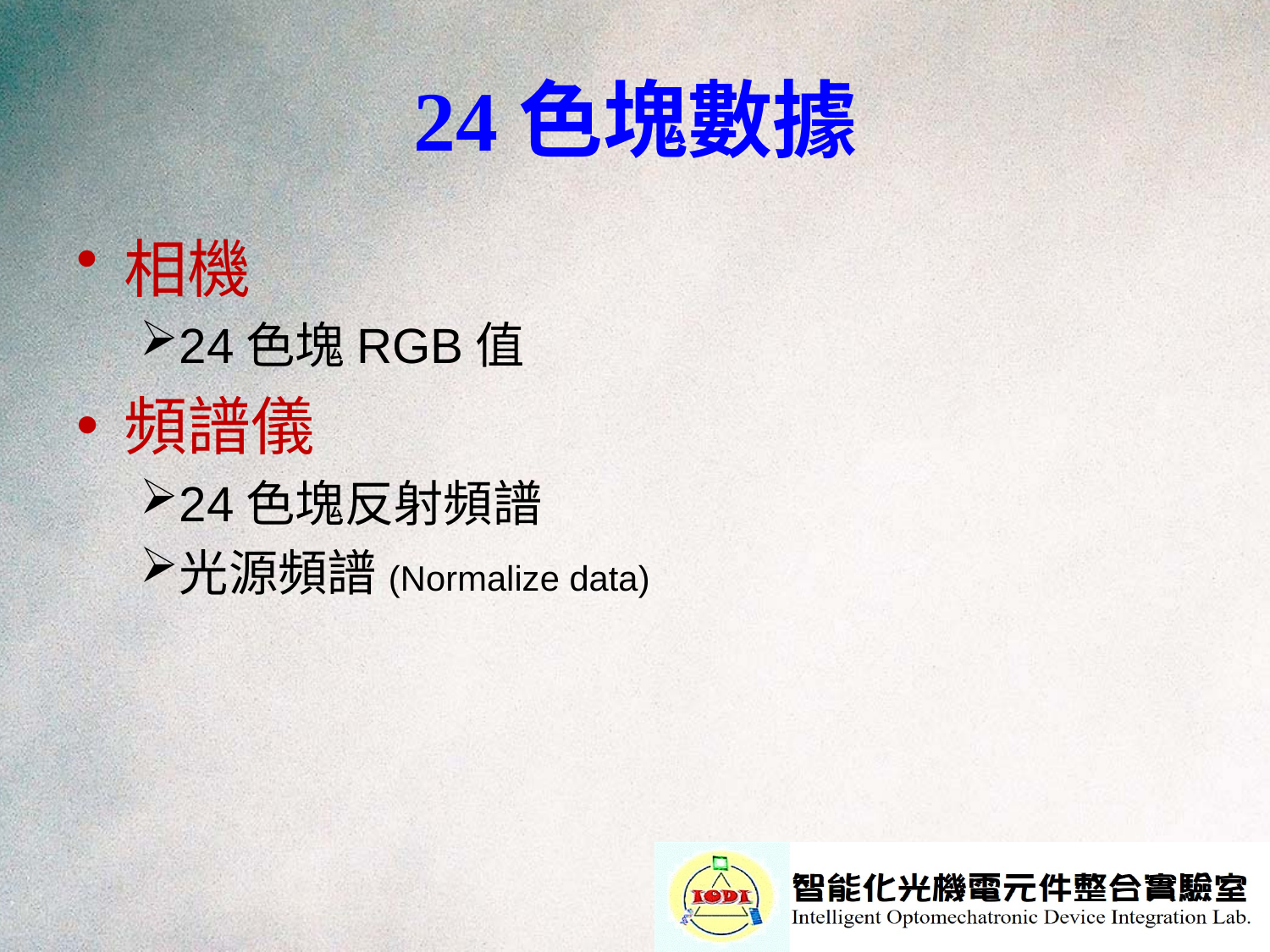

# 24色塊數據
相機
24色塊RGB值
頻譜儀
24色塊反射頻譜
光源頻譜(Normalize data)